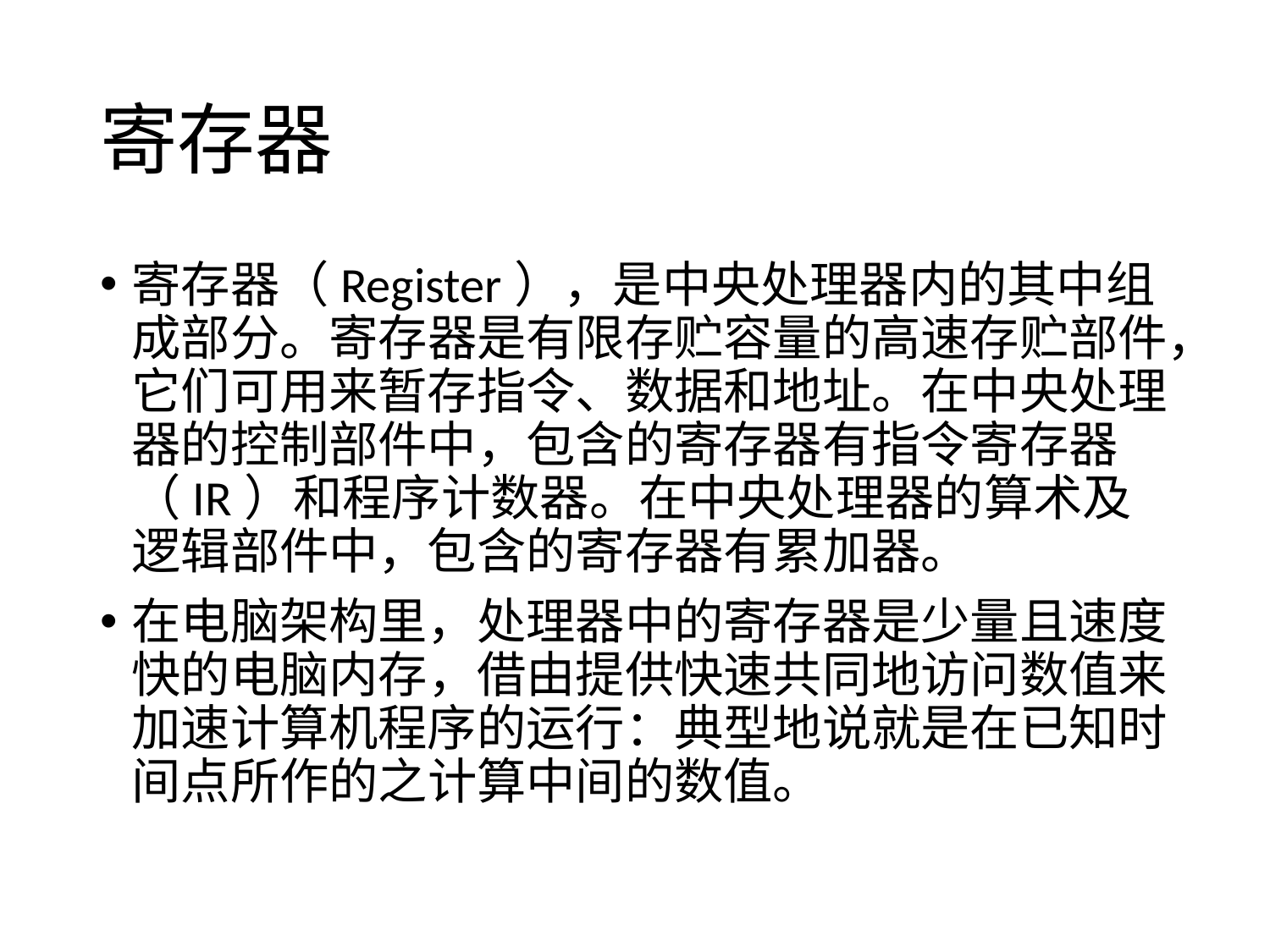

# 寄存器
寄存器（Register），是中央处理器内的其中组成部分。寄存器是有限存贮容量的高速存贮部件，它们可用来暂存指令、数据和地址。在中央处理器的控制部件中，包含的寄存器有指令寄存器（IR）和程序计数器。在中央处理器的算术及逻辑部件中，包含的寄存器有累加器。
在电脑架构里，处理器中的寄存器是少量且速度快的电脑内存，借由提供快速共同地访问数值来加速计算机程序的运行：典型地说就是在已知时间点所作的之计算中间的数值。